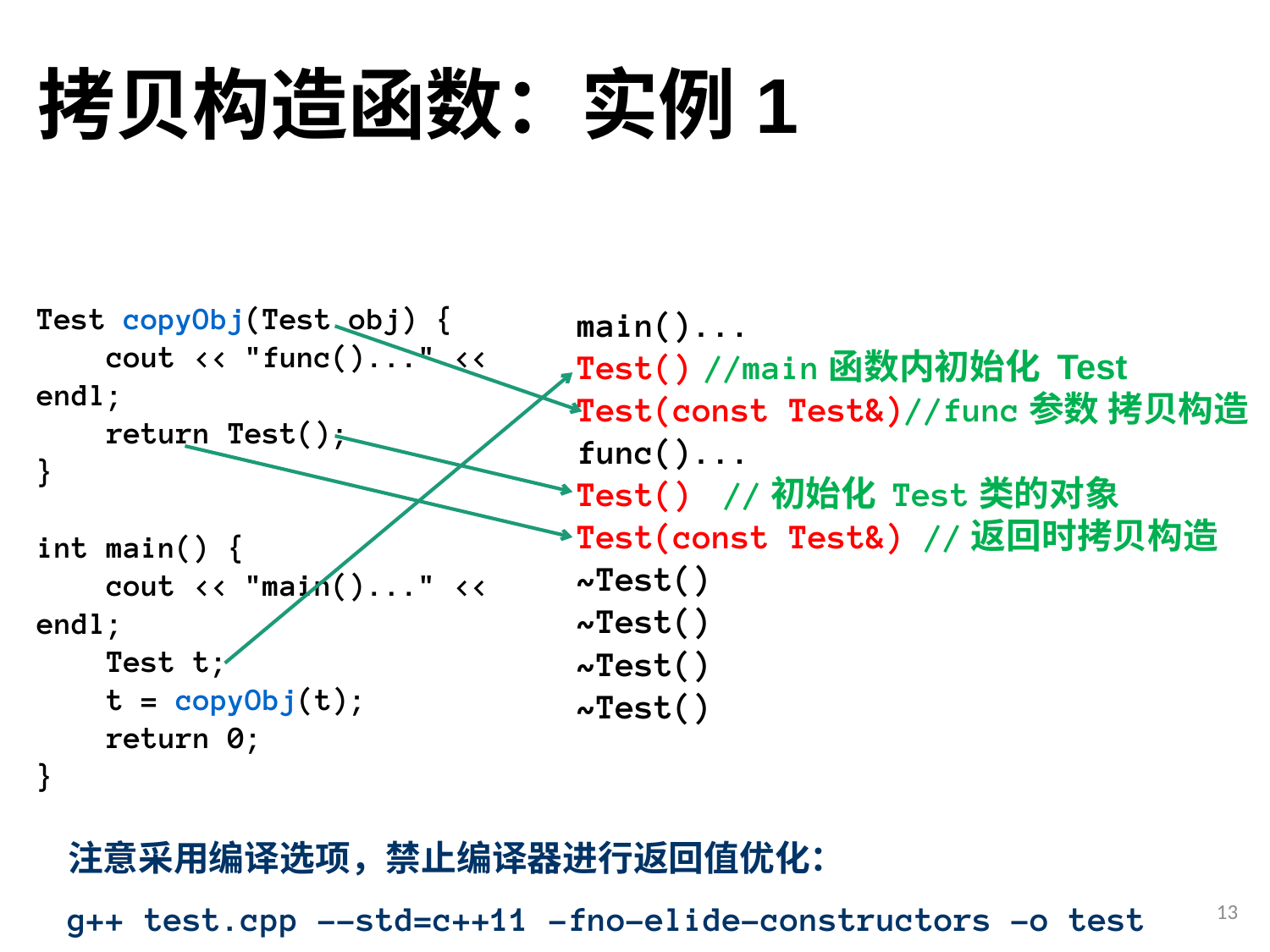

# 拷贝构造函数：实例1
Test copyObj(Test obj) {
    cout << "func()..." << endl;
    return Test();
}

int main() {
    cout << "main()..." << endl;
    Test t;
    t = copyObj(t);
    return 0;
}
main()...
Test()	//main函数内初始化 Test
Test(const Test&)//func参数 拷贝构造
func()...
Test()	 //初始化 Test类的对象
Test(const Test&) //返回时拷贝构造
~Test()
~Test()
~Test()
~Test()
注意采用编译选项，禁止编译器进行返回值优化：
g++ test.cpp --std=c++11 -fno-elide-constructors –o test
13